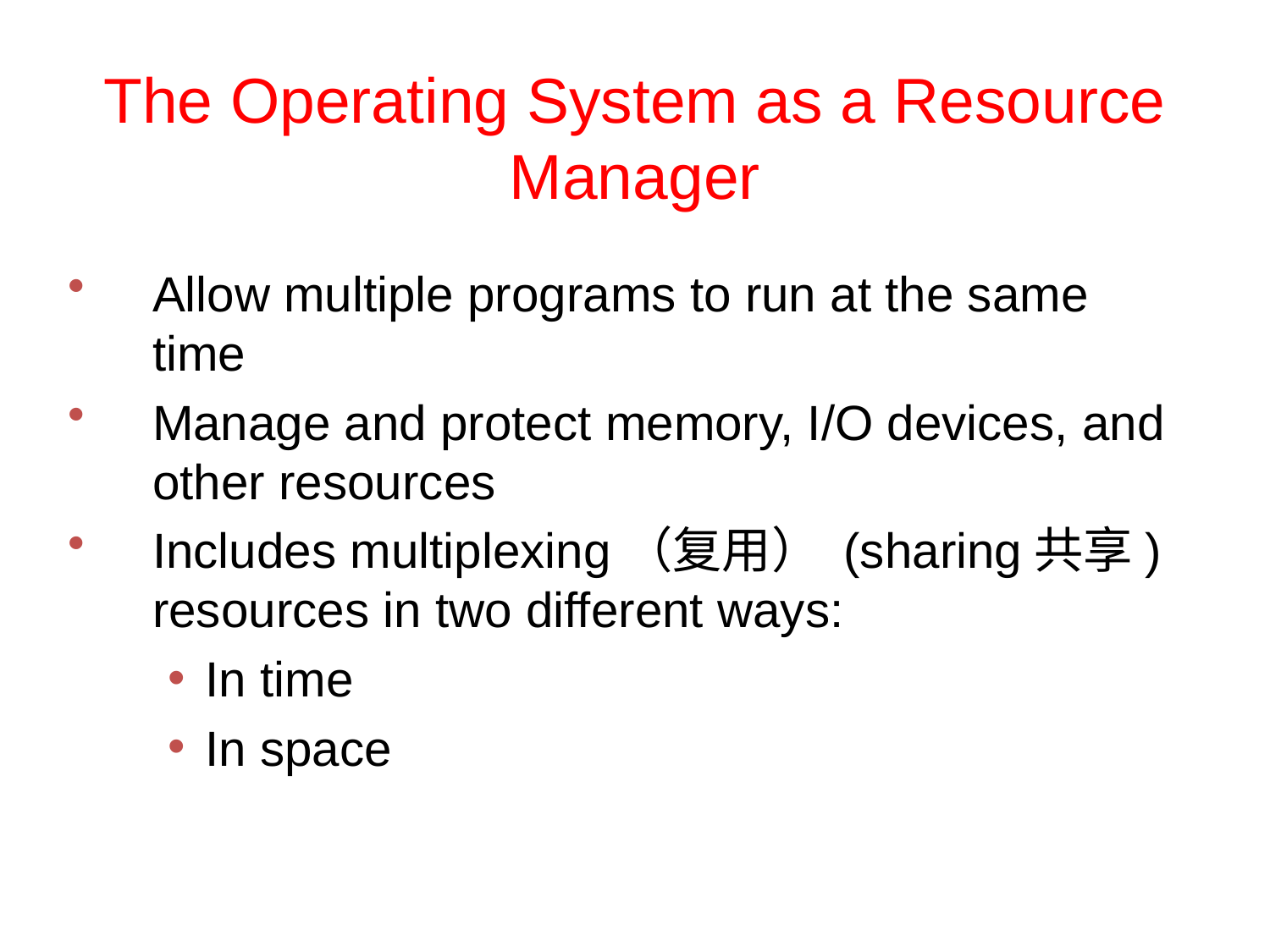

The Operating System as a Resource Manager
Allow multiple programs to run at the same time
Manage and protect memory, I/O devices, and other resources
Includes multiplexing（复用） (sharing共享) resources in two different ways:
In time
In space